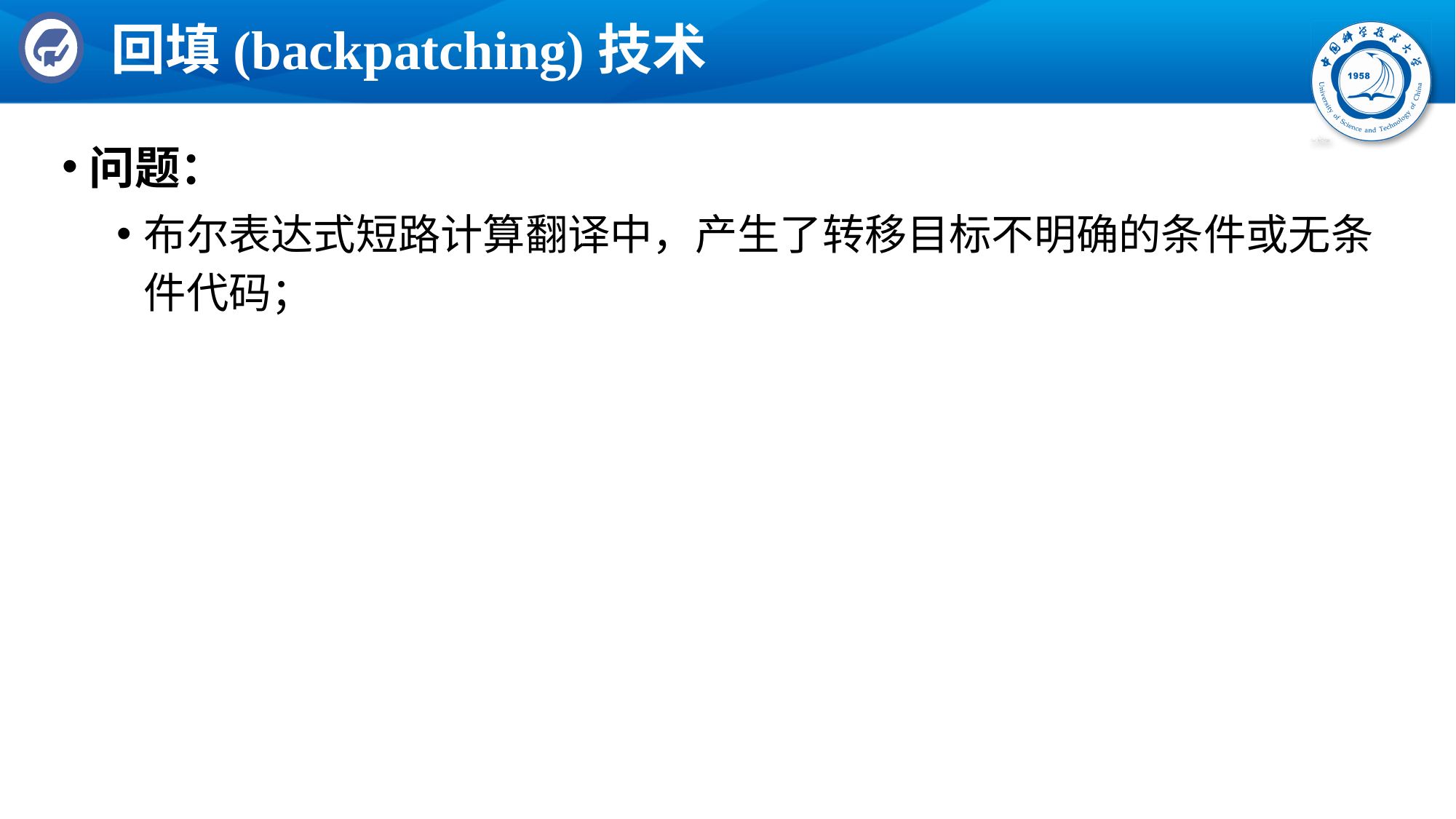

# 回填(backpatching)技术
问题：
布尔表达式短路计算翻译中，产生了转移目标不明确的条件或无条件代码；